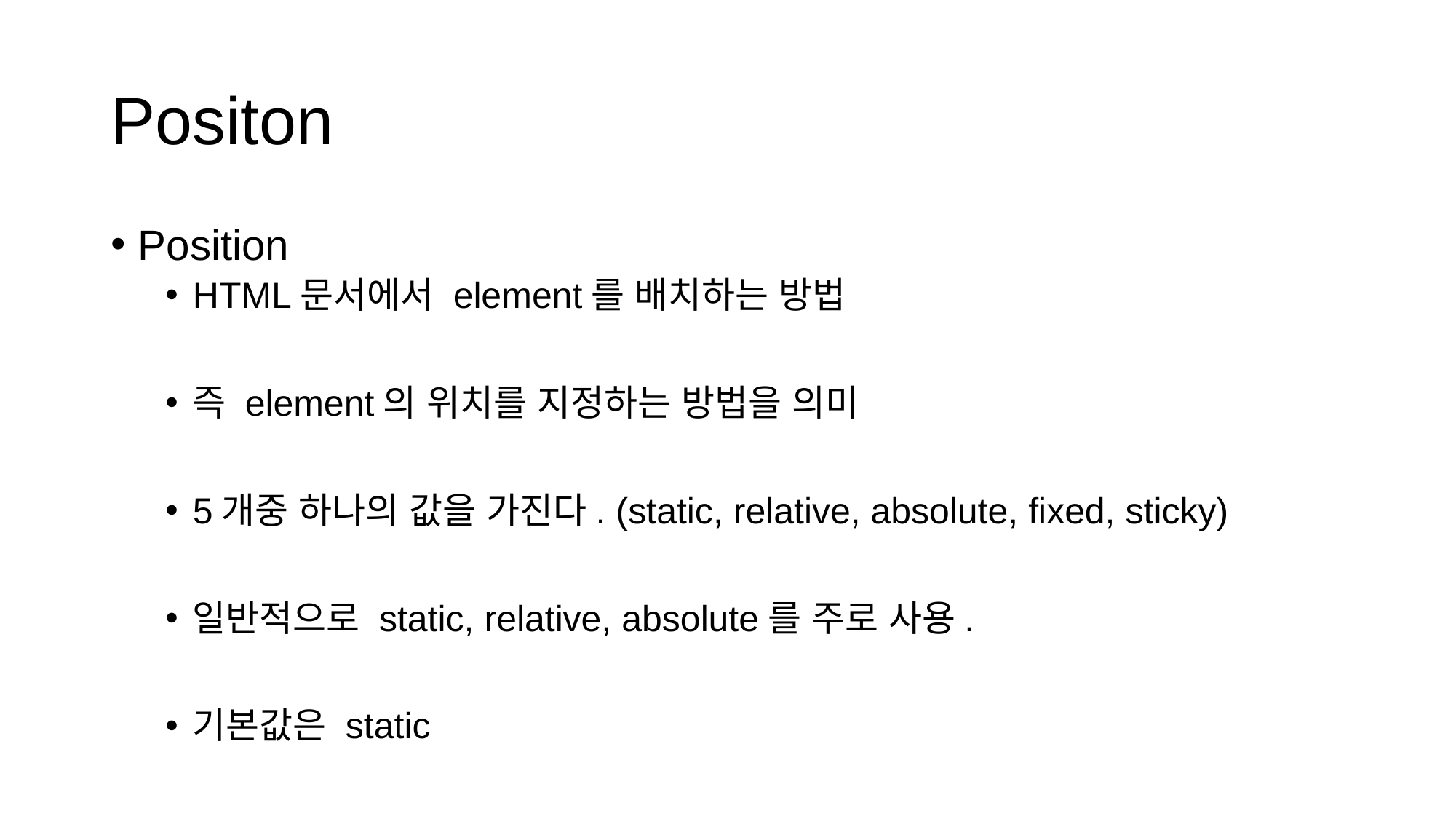

# Positon
Position
HTML문서에서 element를 배치하는 방법

즉 element의 위치를 지정하는 방법을 의미

5개중 하나의 값을 가진다. (static, relative, absolute, fixed, sticky)

일반적으로 static, relative, absolute를 주로 사용.

기본값은 static